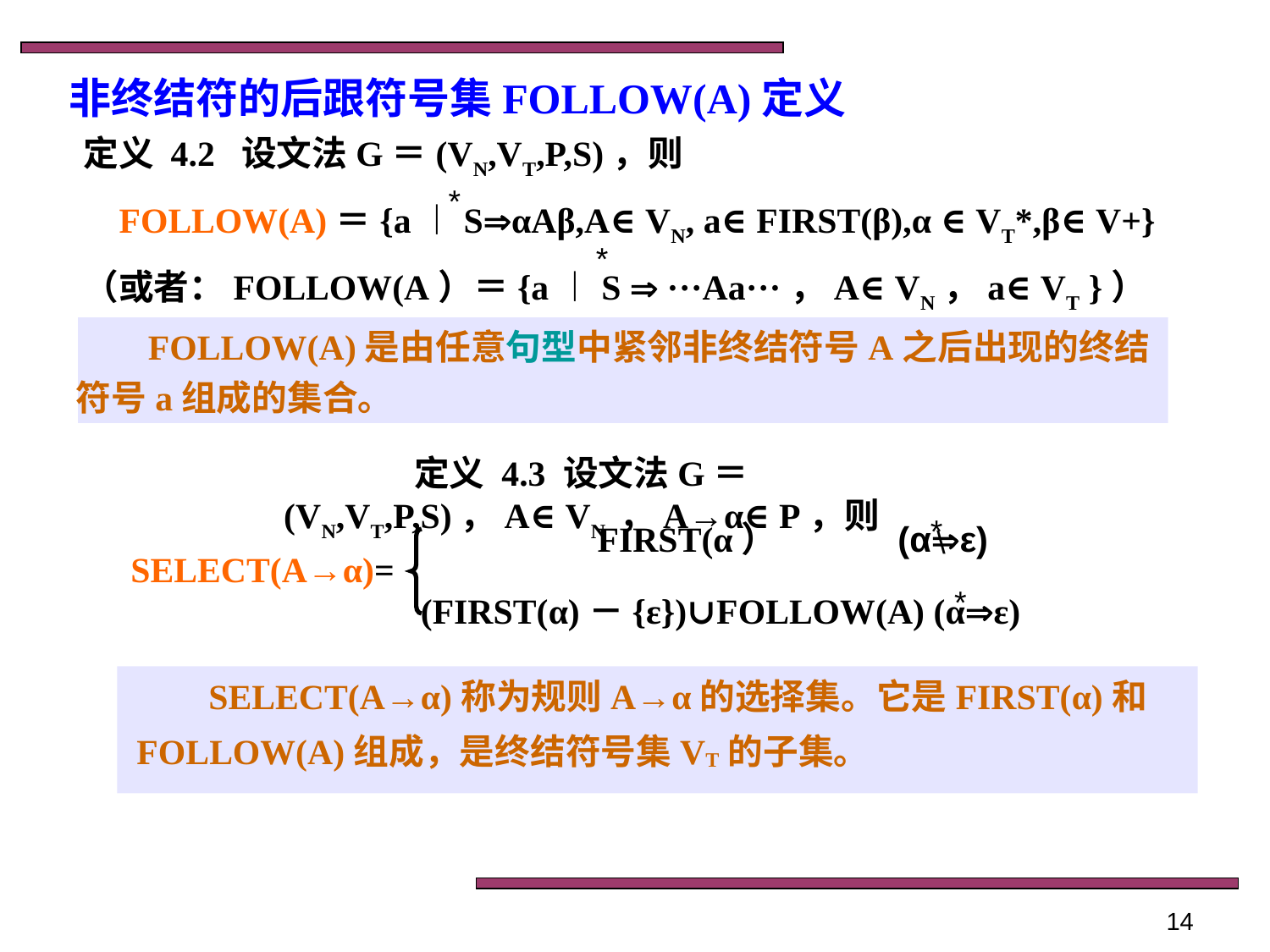

非终结符的后跟符号集FOLLOW(A)定义
定义 4.2  设文法G＝(VN,VT,P,S)，则
    FOLLOW(A)＝{a︱S⇒αAβ,A∈VN, a∈FIRST(β),α ∈VT*,β∈V+}
（或者：FOLLOW(A）＝{a︱S ⇒ ···Aa···，A∈VN，a∈VT }）
*
*
FOLLOW(A)是由任意句型中紧邻非终结符号A之后出现的终结符号a组成的集合。

定义 4.3 设文法G＝(VN,VT,P,S)，A∈VN ，A→α∈P，则
*
FIRST(α）              (α⇒ε)
\

SELECT(A→α)=
*
(FIRST(α)－{ε})∪FOLLOW(A) (α⇒ε)
SELECT(A→α)称为规则A→α的选择集。它是FIRST(α)和FOLLOW(A)组成，是终结符号集VT的子集。

14